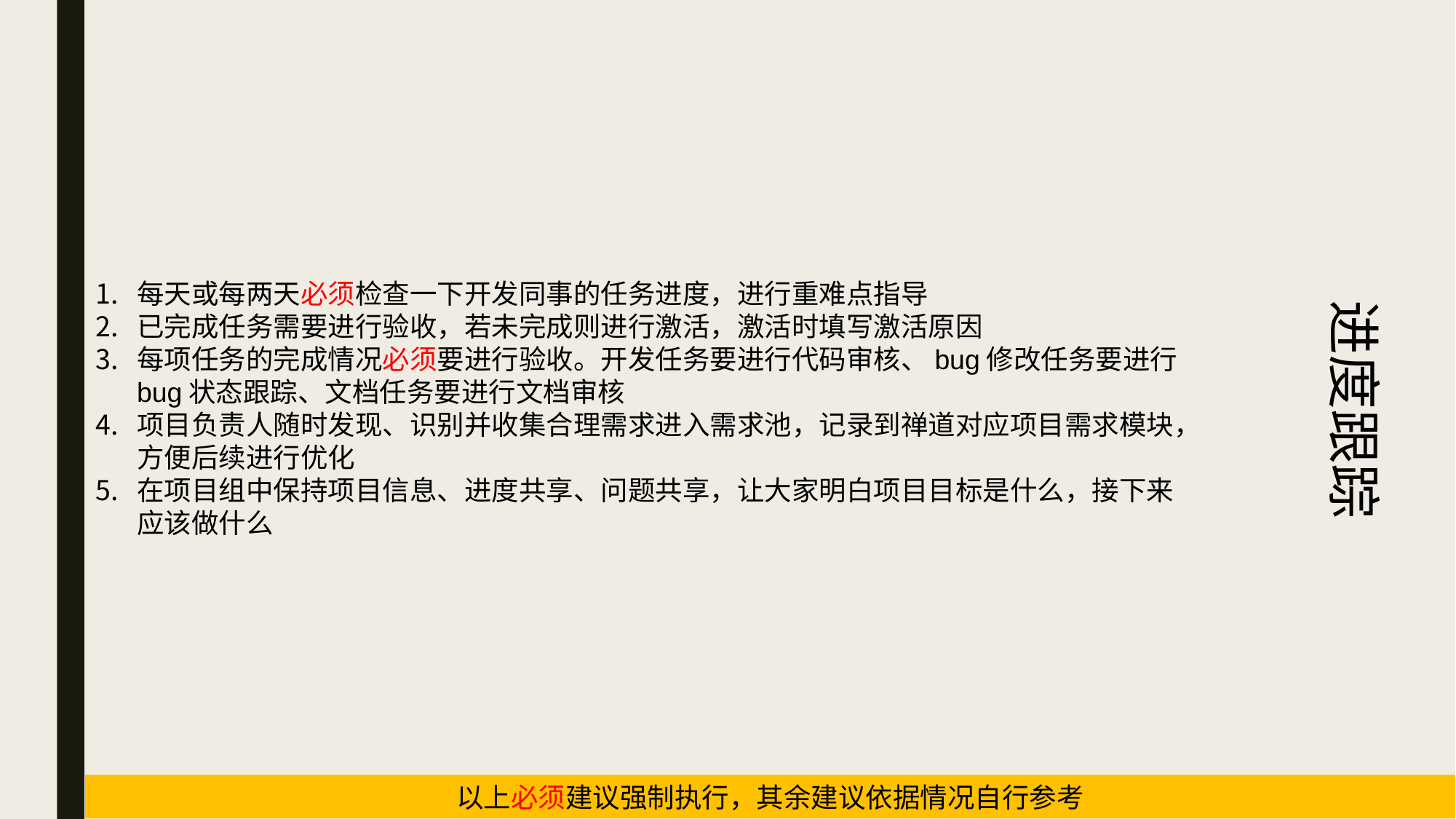

进度跟踪
每天或每两天必须检查一下开发同事的任务进度，进行重难点指导
已完成任务需要进行验收，若未完成则进行激活，激活时填写激活原因
每项任务的完成情况必须要进行验收。开发任务要进行代码审核、bug修改任务要进行bug状态跟踪、文档任务要进行文档审核
项目负责人随时发现、识别并收集合理需求进入需求池，记录到禅道对应项目需求模块，方便后续进行优化
在项目组中保持项目信息、进度共享、问题共享，让大家明白项目目标是什么，接下来应该做什么
以上必须建议强制执行，其余建议依据情况自行参考